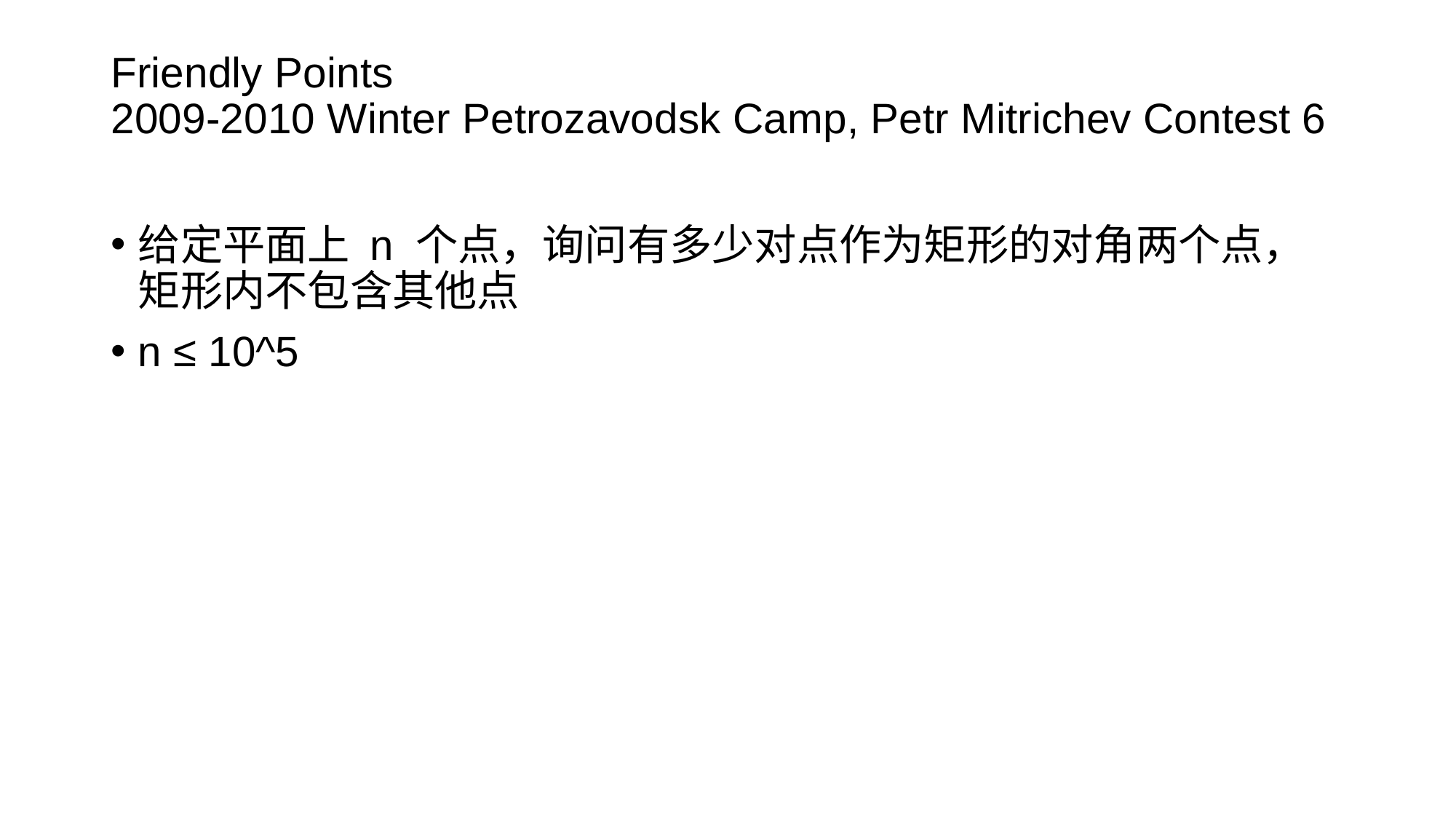

# Friendly Points 2009-2010 Winter Petrozavodsk Camp, Petr Mitrichev Contest 6
给定平面上 n 个点，询问有多少对点作为矩形的对角两个点，矩形内不包含其他点
n ≤ 10^5